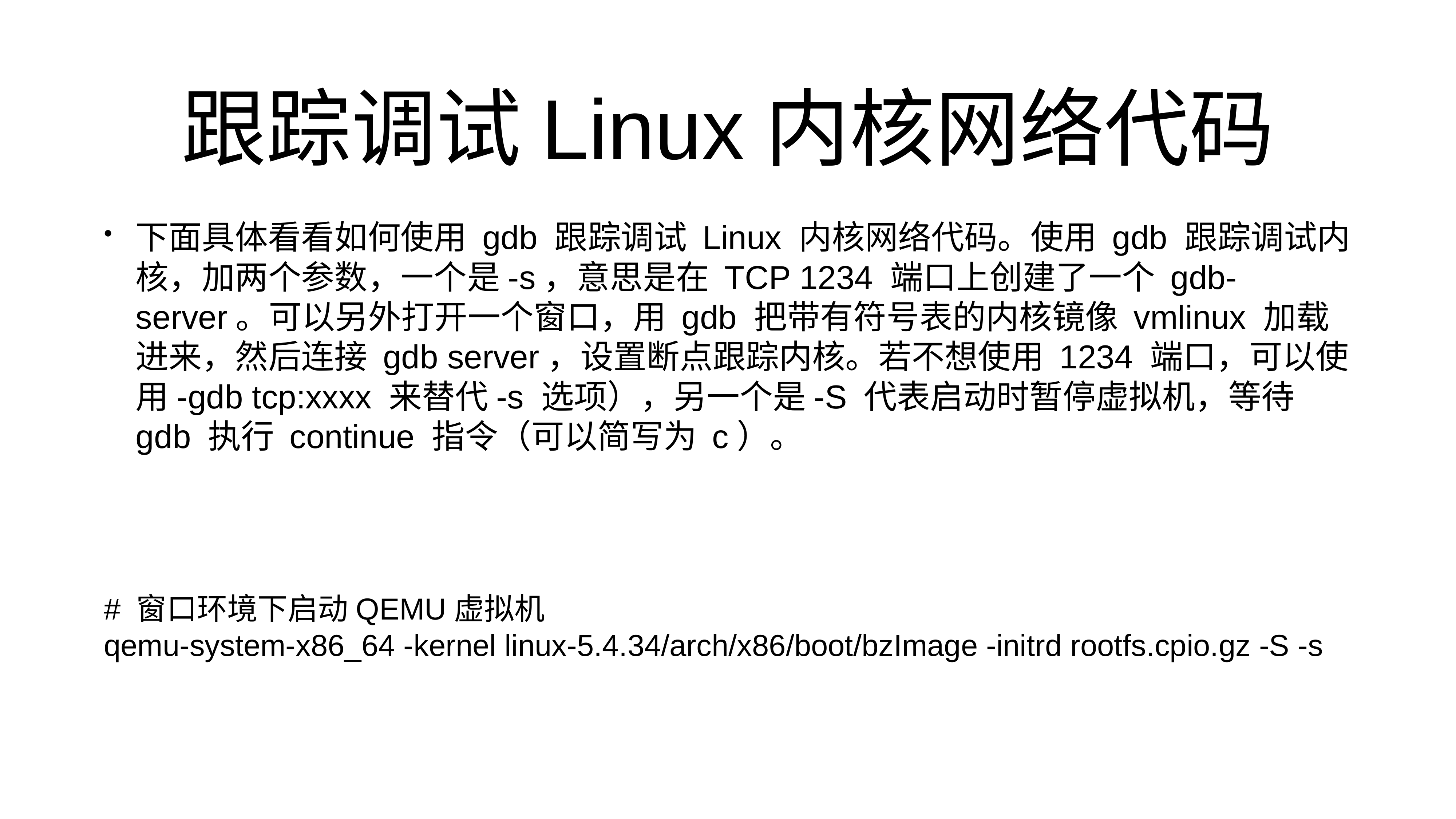

# 跟踪调试Linux内核网络代码
下面具体看看如何使用 gdb 跟踪调试 Linux 内核网络代码。使用 gdb 跟踪调试内核，加两个参数，一个是-s，意思是在 TCP 1234 端口上创建了一个 gdb-server。可以另外打开一个窗口，用 gdb 把带有符号表的内核镜像 vmlinux 加载进来，然后连接 gdb server，设置断点跟踪内核。若不想使用 1234 端口，可以使用-gdb tcp:xxxx 来替代-s 选项），另一个是-S 代表启动时暂停虚拟机，等待 gdb 执行 continue 指令（可以简写为 c）。
# 窗口环境下启动QEMU虚拟机
qemu-system-x86_64 -kernel linux-5.4.34/arch/x86/boot/bzImage -initrd rootfs.cpio.gz -S -s